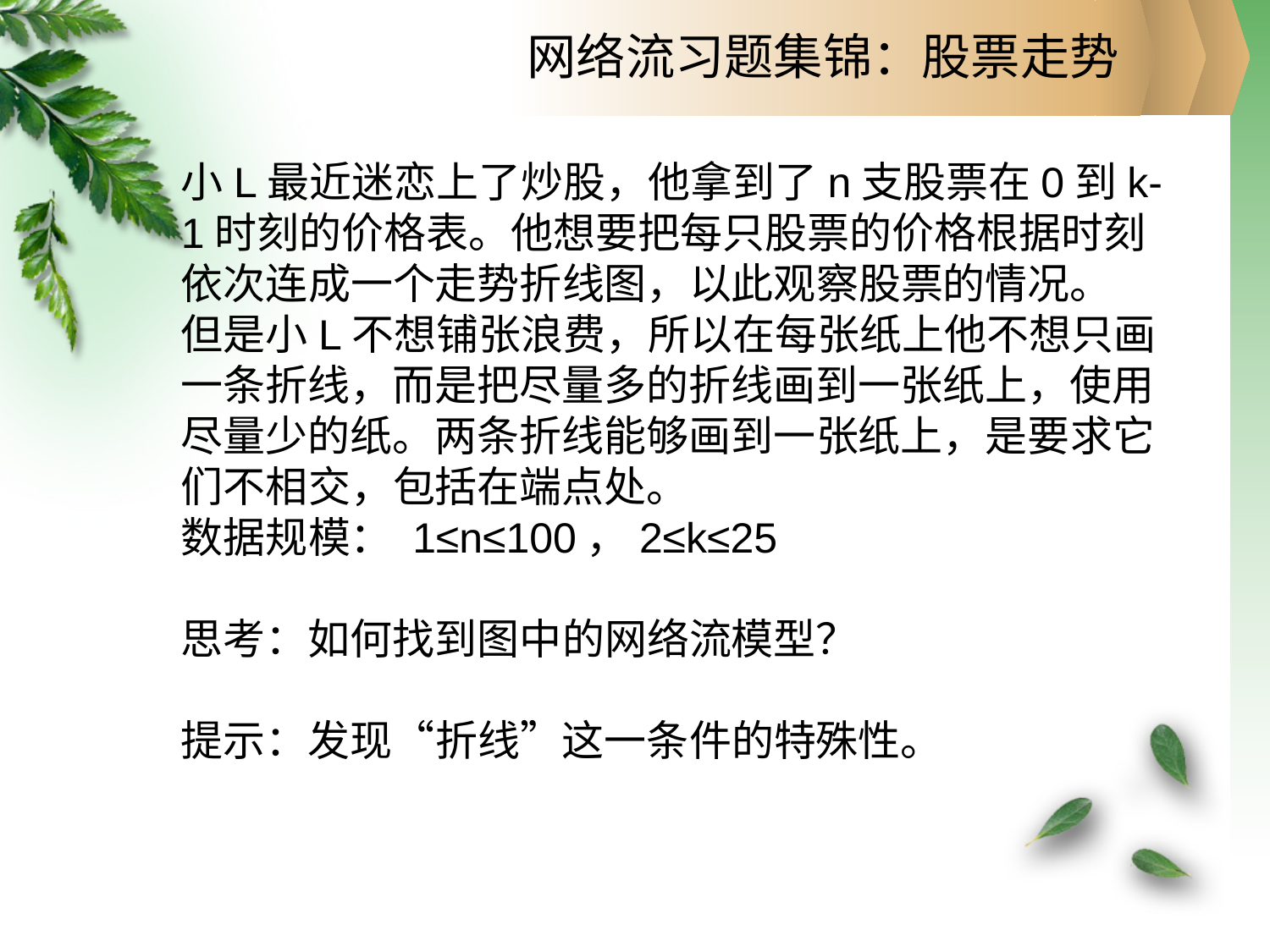

网络流习题集锦：股票走势
小L最近迷恋上了炒股，他拿到了n支股票在0到k-1时刻的价格表。他想要把每只股票的价格根据时刻依次连成一个走势折线图，以此观察股票的情况。
但是小L不想铺张浪费，所以在每张纸上他不想只画一条折线，而是把尽量多的折线画到一张纸上，使用尽量少的纸。两条折线能够画到一张纸上，是要求它们不相交，包括在端点处。
数据规模： 1≤n≤100，2≤k≤25

思考：如何找到图中的网络流模型？

提示：发现“折线”这一条件的特殊性。